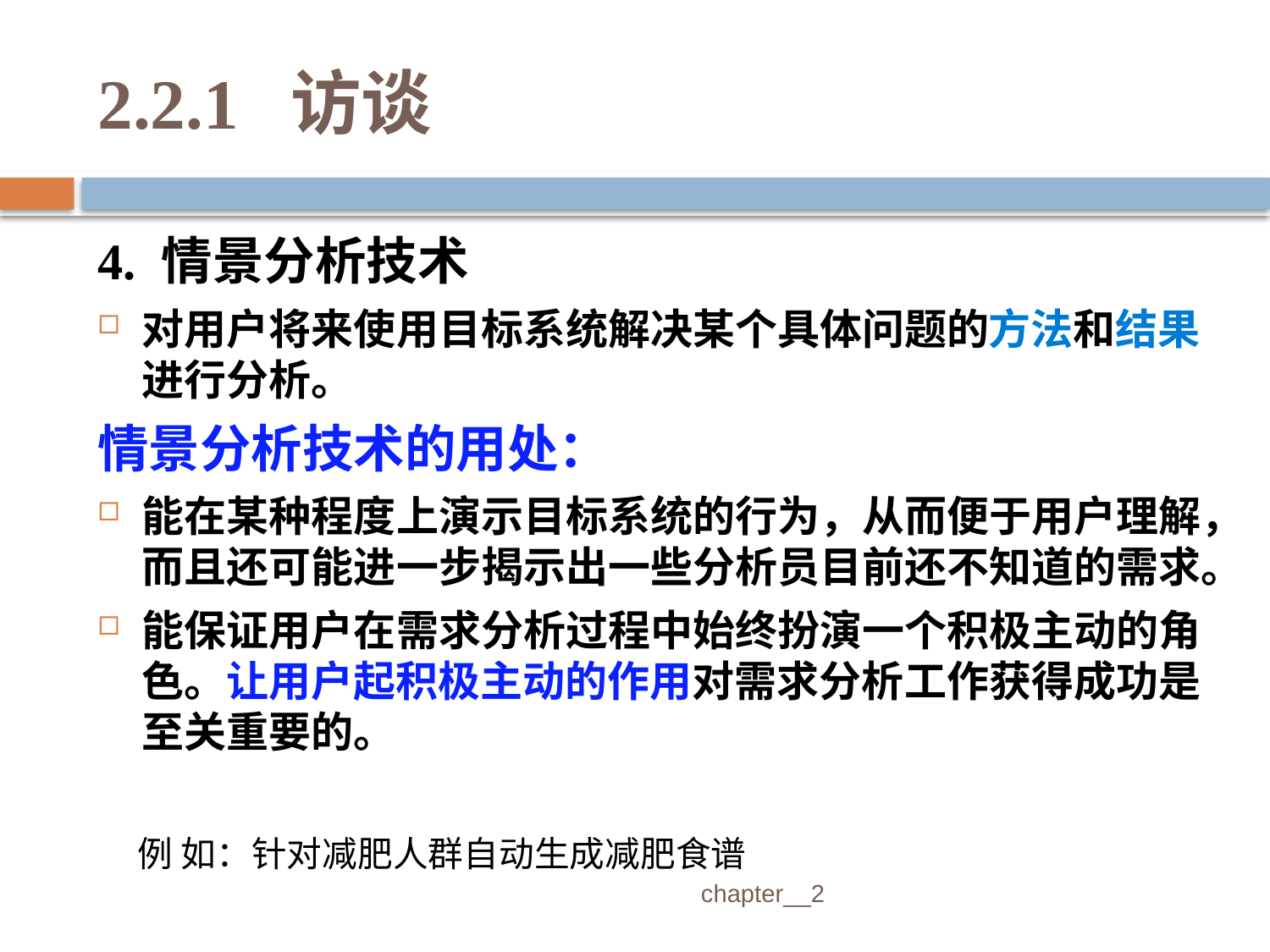

# 2.2.1  访谈
11
4. 情景分析技术
对用户将来使用目标系统解决某个具体问题的方法和结果进行分析。
情景分析技术的用处：
能在某种程度上演示目标系统的行为，从而便于用户理解，而且还可能进一步揭示出一些分析员目前还不知道的需求。
能保证用户在需求分析过程中始终扮演一个积极主动的角色。让用户起积极主动的作用对需求分析工作获得成功是至关重要的。

    例 如：针对减肥人群自动生成减肥食谱
 chapter__2